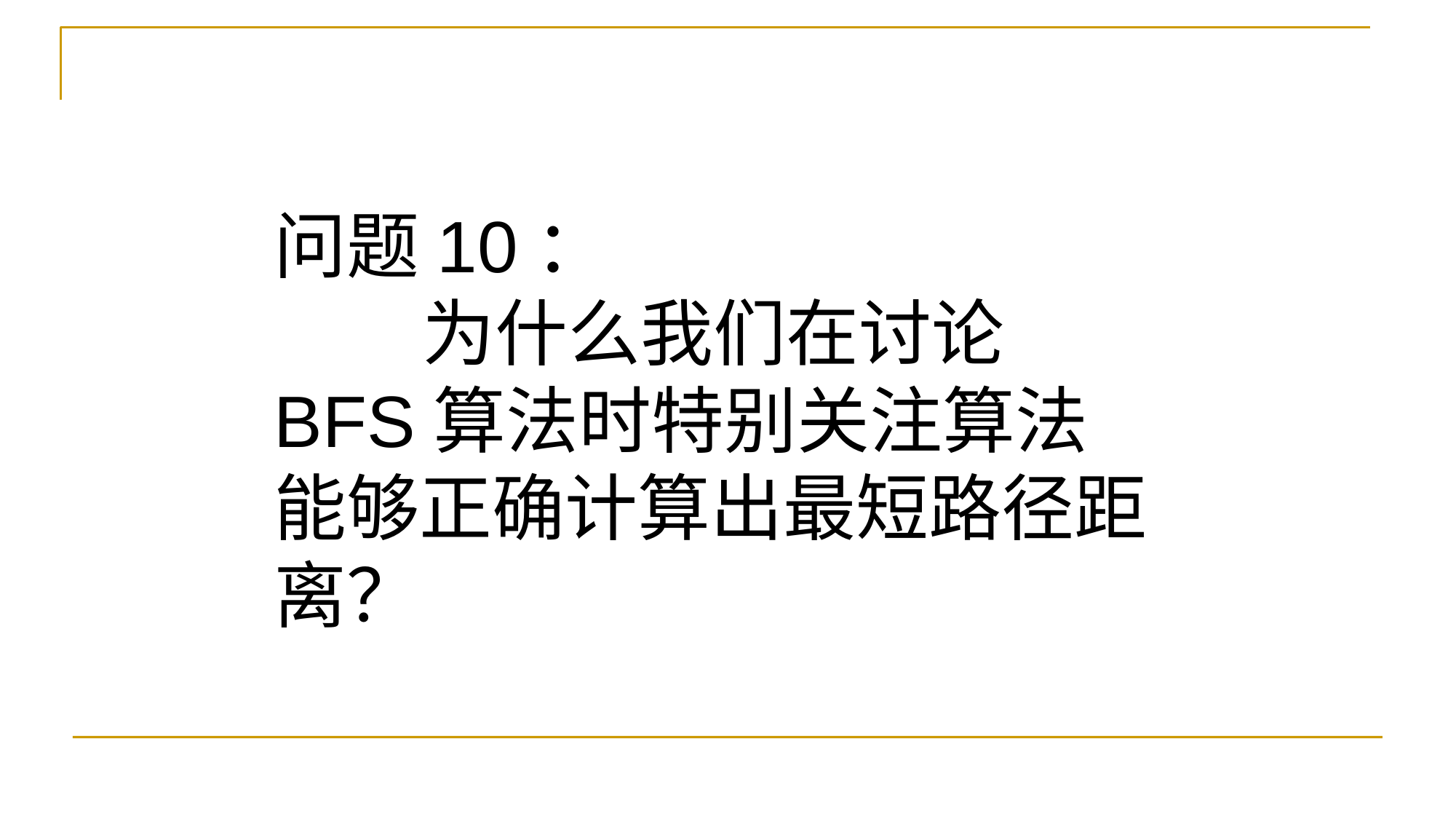

问题10：
        为什么我们在讨论BFS算法时特别关注算法能够正确计算出最短路径距离？